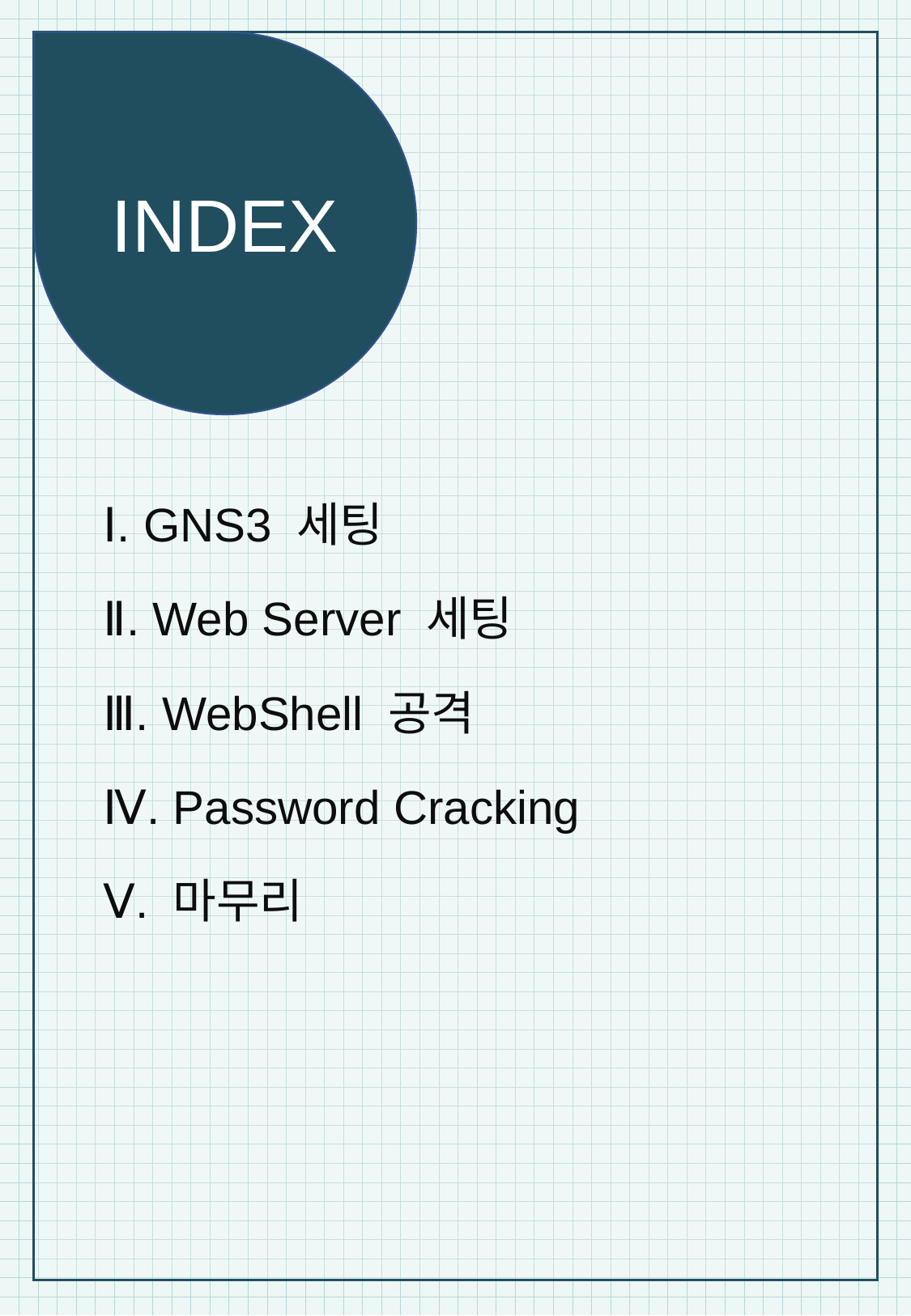

INDEX

Ⅰ. GNS3 세팅

Ⅱ. Web Server 세팅

Ⅲ. WebShell 공격

Ⅳ. Password Cracking

Ⅴ. 마무리